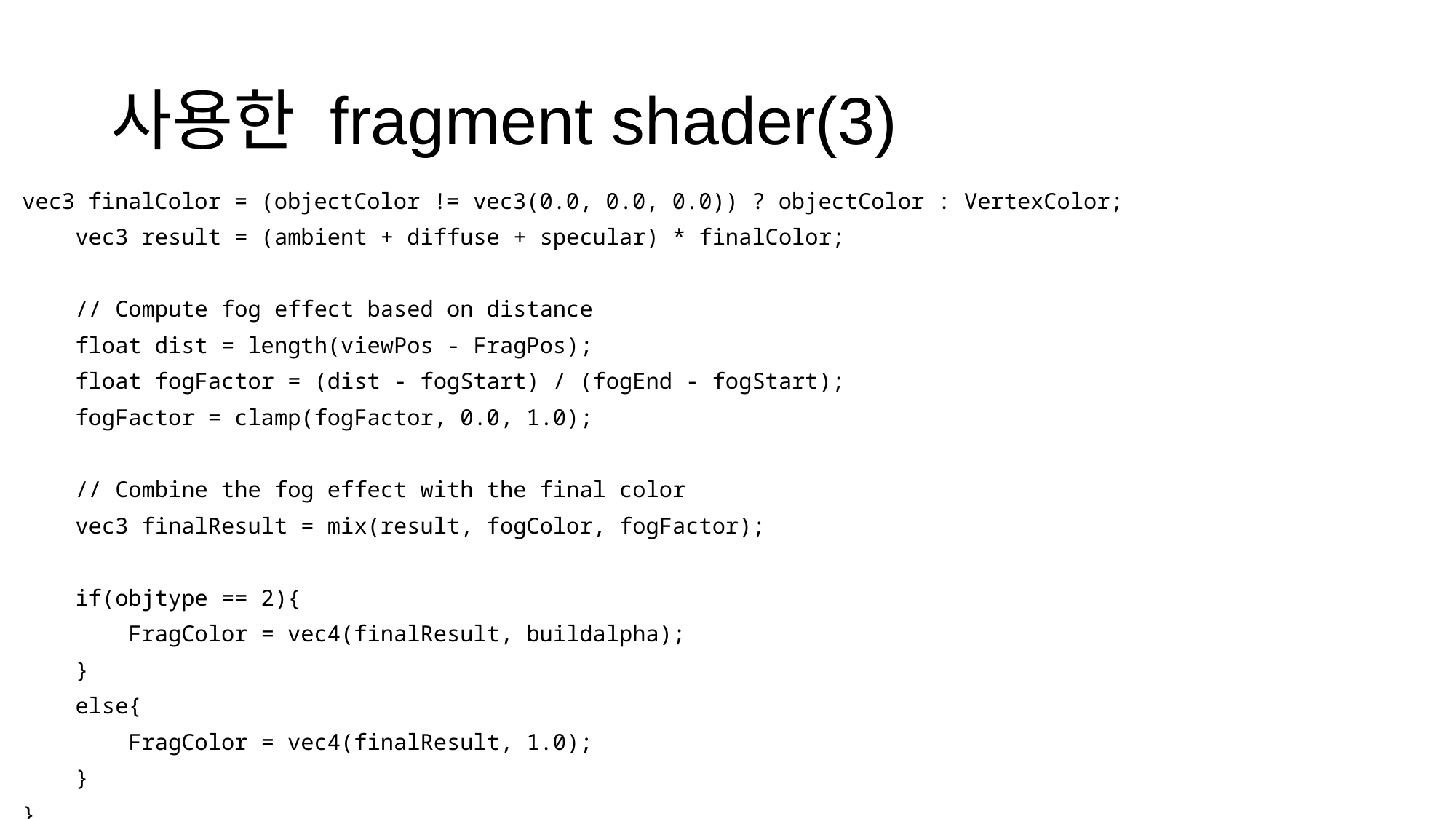

# 사용한 fragment shader(3)
vec3 finalColor = (objectColor != vec3(0.0, 0.0, 0.0)) ? objectColor : VertexColor;
    vec3 result = (ambient + diffuse + specular) * finalColor;

    // Compute fog effect based on distance
    float dist = length(viewPos - FragPos);
    float fogFactor = (dist - fogStart) / (fogEnd - fogStart);
    fogFactor = clamp(fogFactor, 0.0, 1.0);

    // Combine the fog effect with the final color
    vec3 finalResult = mix(result, fogColor, fogFactor);

    if(objtype == 2){
        FragColor = vec4(finalResult, buildalpha);
    }
    else{
        FragColor = vec4(finalResult, 1.0);
    }
}